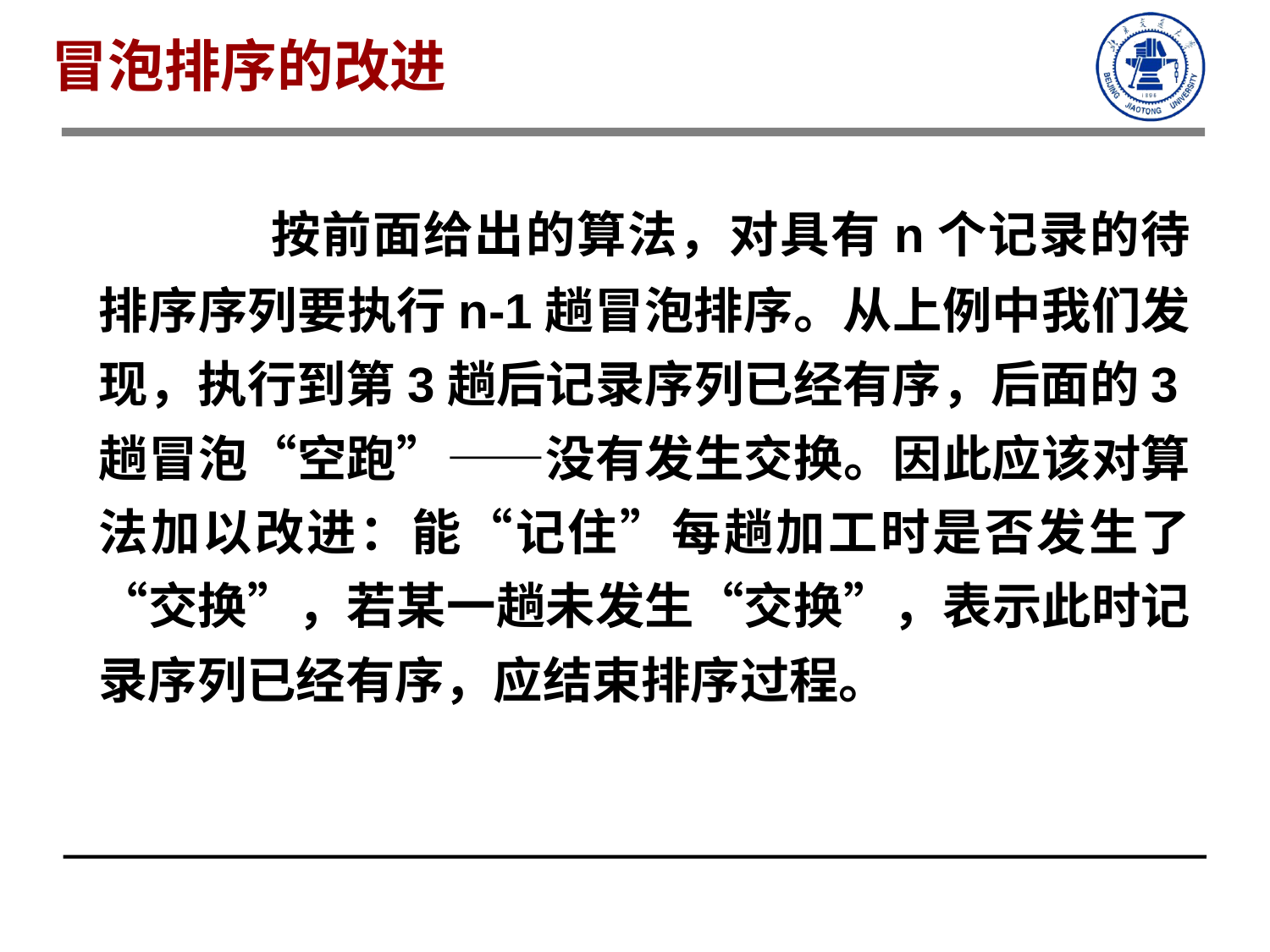

冒泡排序的改进
		  按前面给出的算法，对具有n个记录的待排序序列要执行n-1趟冒泡排序。从上例中我们发现，执行到第3趟后记录序列已经有序，后面的3趟冒泡“空跑”——没有发生交换。因此应该对算法加以改进：能“记住”每趟加工时是否发生了“交换”，若某一趟未发生“交换”，表示此时记录序列已经有序，应结束排序过程。